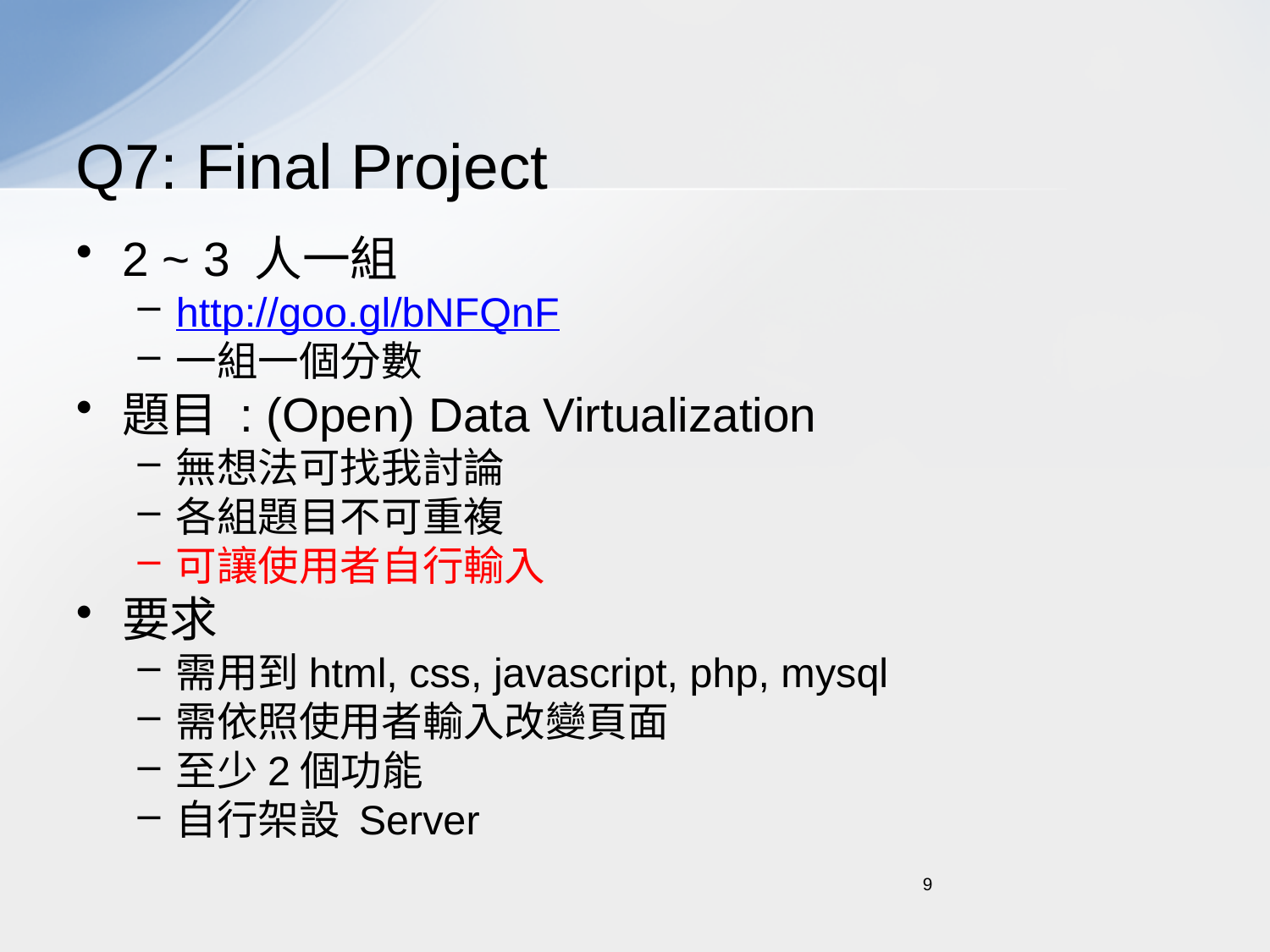

# Q7: Final Project
2 ~ 3 人一組
http://goo.gl/bNFQnF
一組一個分數
題目 : (Open) Data Virtualization
無想法可找我討論
各組題目不可重複
可讓使用者自行輸入
要求
需用到html, css, javascript, php, mysql
需依照使用者輸入改變頁面
至少2個功能
自行架設 Server

9